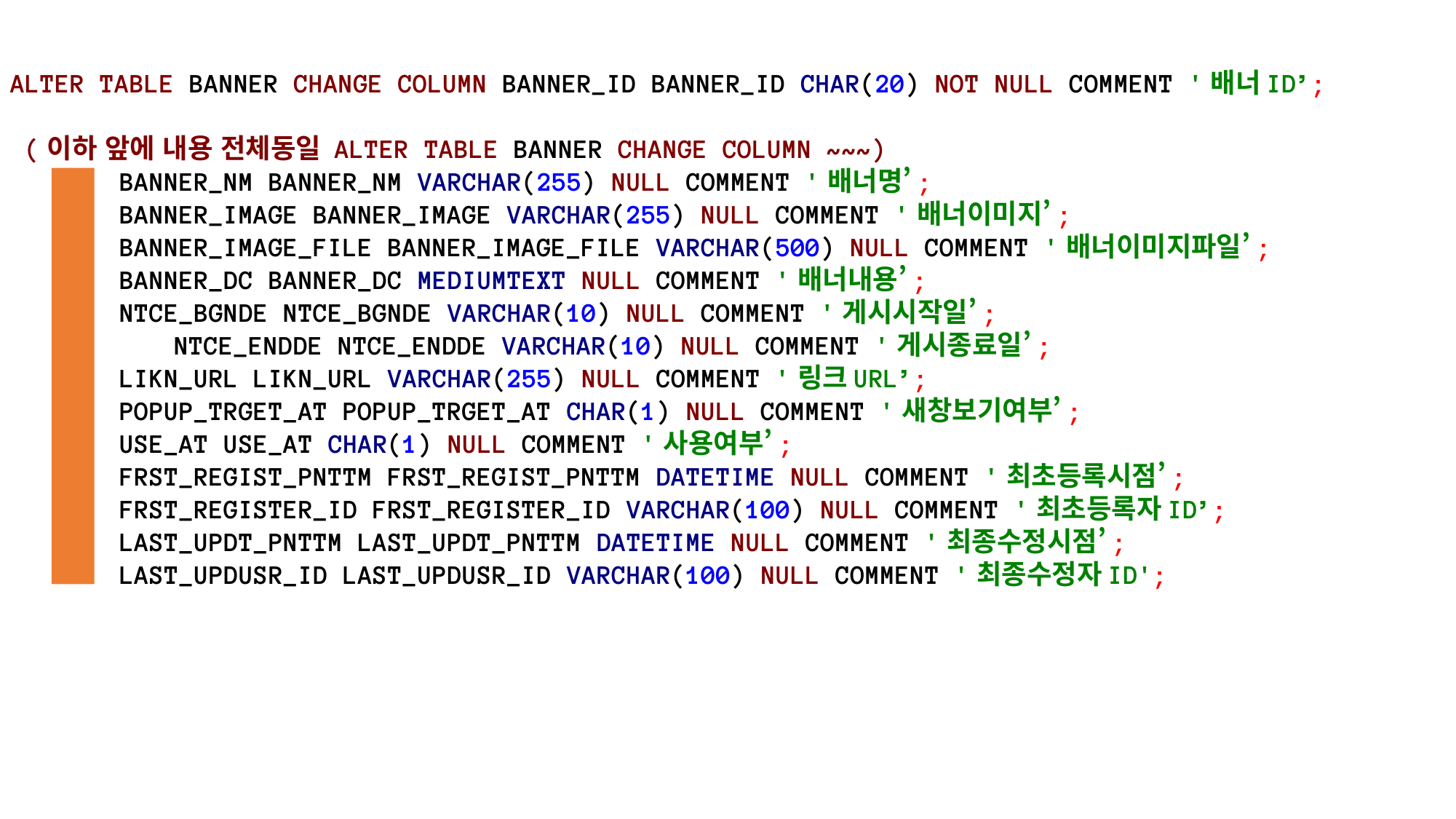

ALTER TABLE BANNER CHANGE COLUMN BANNER_ID BANNER_ID CHAR(20) NOT NULL COMMENT '배너ID’;

 (이하 앞에 내용 전체동일 ALTER TABLE BANNER CHANGE COLUMN ~~~)
	BANNER_NM BANNER_NM VARCHAR(255) NULL COMMENT '배너명’;
	BANNER_IMAGE BANNER_IMAGE VARCHAR(255) NULL COMMENT '배너이미지’;
	BANNER_IMAGE_FILE BANNER_IMAGE_FILE VARCHAR(500) NULL COMMENT '배너이미지파일’;
	BANNER_DC BANNER_DC MEDIUMTEXT NULL COMMENT '배너내용’;
	NTCE_BGNDE NTCE_BGNDE VARCHAR(10) NULL COMMENT '게시시작일’;
	NTCE_ENDDE NTCE_ENDDE VARCHAR(10) NULL COMMENT '게시종료일’;
	LIKN_URL LIKN_URL VARCHAR(255) NULL COMMENT '링크URL’;
	POPUP_TRGET_AT POPUP_TRGET_AT CHAR(1) NULL COMMENT '새창보기여부’;
	USE_AT USE_AT CHAR(1) NULL COMMENT '사용여부’;
	FRST_REGIST_PNTTM FRST_REGIST_PNTTM DATETIME NULL COMMENT '최초등록시점’;
	FRST_REGISTER_ID FRST_REGISTER_ID VARCHAR(100) NULL COMMENT '최초등록자ID’;
	LAST_UPDT_PNTTM LAST_UPDT_PNTTM DATETIME NULL COMMENT '최종수정시점’;
	LAST_UPDUSR_ID LAST_UPDUSR_ID VARCHAR(100) NULL COMMENT '최종수정자ID';